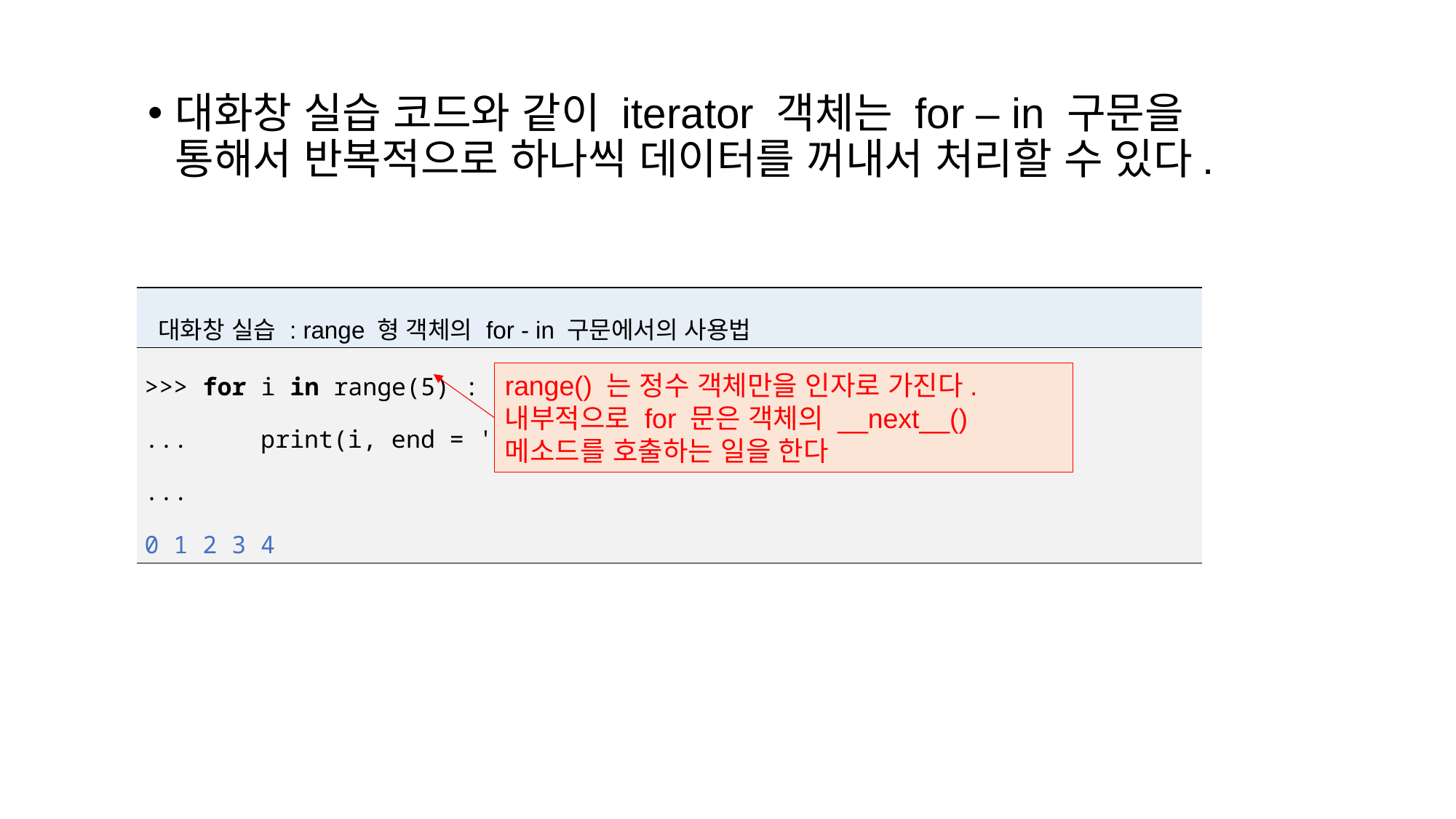

대화창 실습 코드와 같이 iterator 객체는 for – in 구문을 통해서 반복적으로 하나씩 데이터를 꺼내서 처리할 수 있다.
| 대화창 실습 : range 형 객체의 for - in 구문에서의 사용법 |
| --- |
| >>> for i in range(5) : ... print(i, end = ' ') ... 0 1 2 3 4 |
range() 는 정수 객체만을 인자로 가진다.
내부적으로 for 문은 객체의 __next__() 메소드를 호출하는 일을 한다